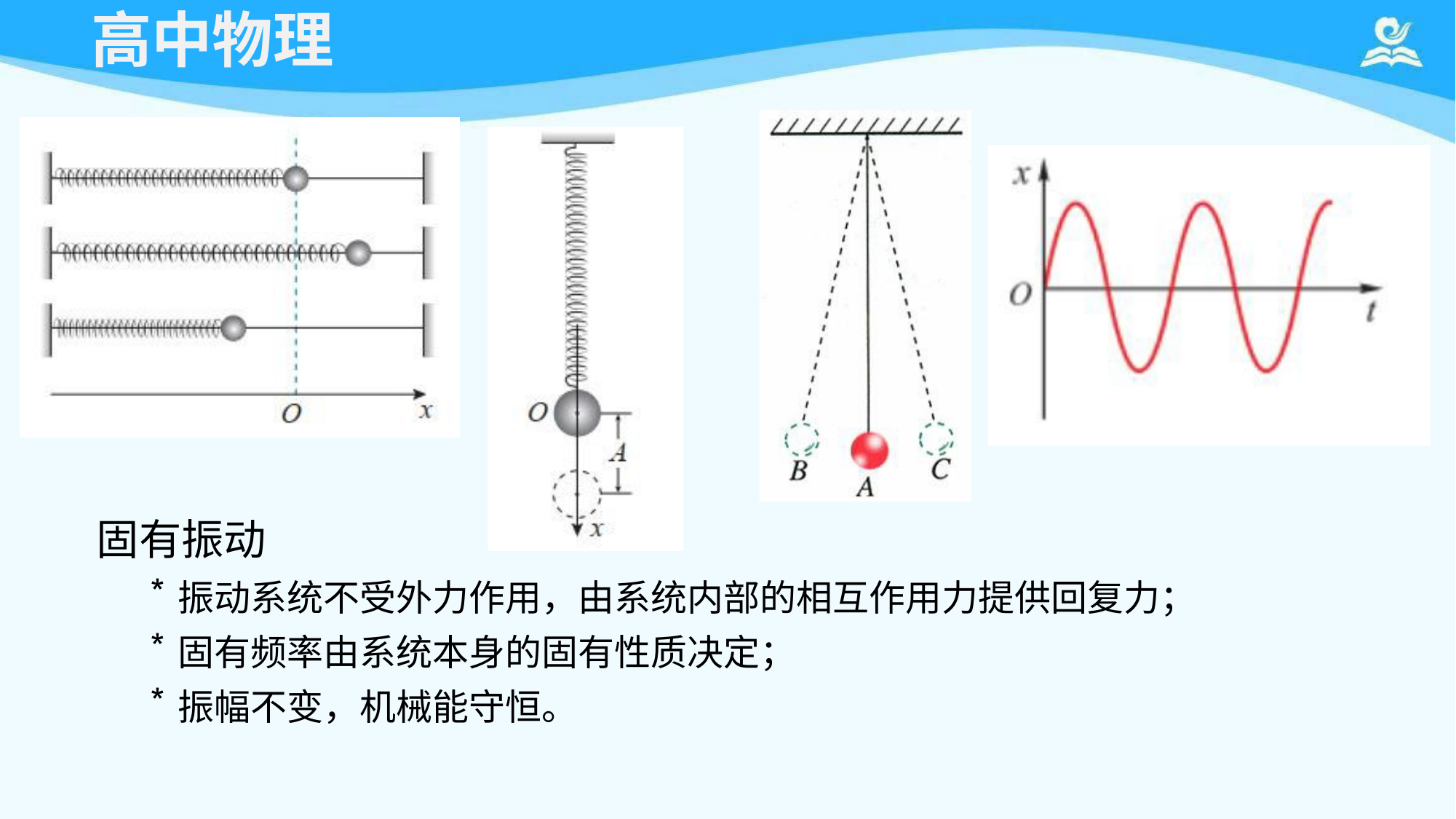

# 高中物理

固有振动
振动系统不受外力作用，由系统内部的相互作用力提供回复力；
固有频率由系统本身的固有性质决定；
振幅不变，机械能守恒。